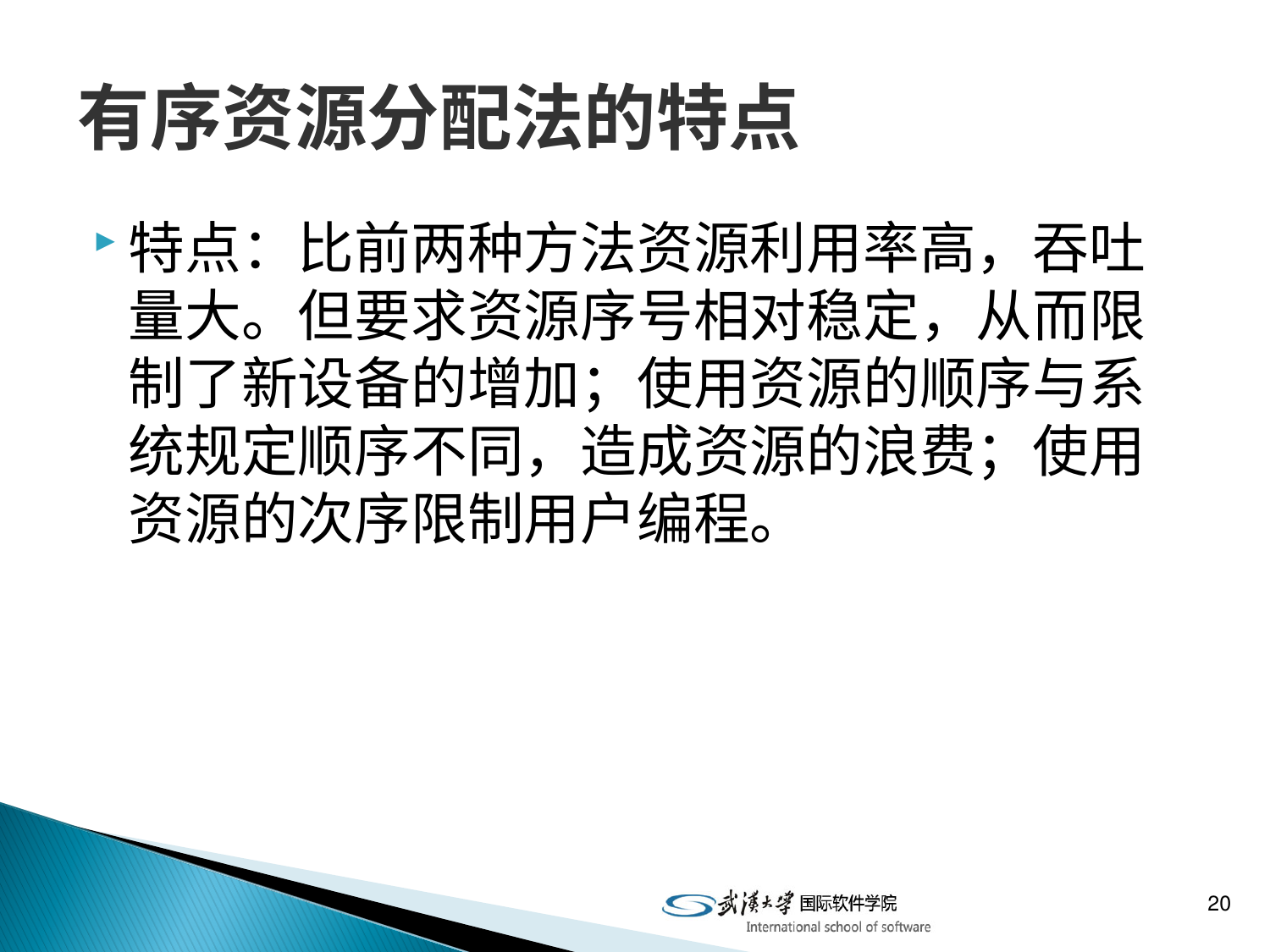

# 有序资源分配法的特点
特点：比前两种方法资源利用率高，吞吐量大。但要求资源序号相对稳定，从而限制了新设备的增加；使用资源的顺序与系统规定顺序不同，造成资源的浪费；使用资源的次序限制用户编程。